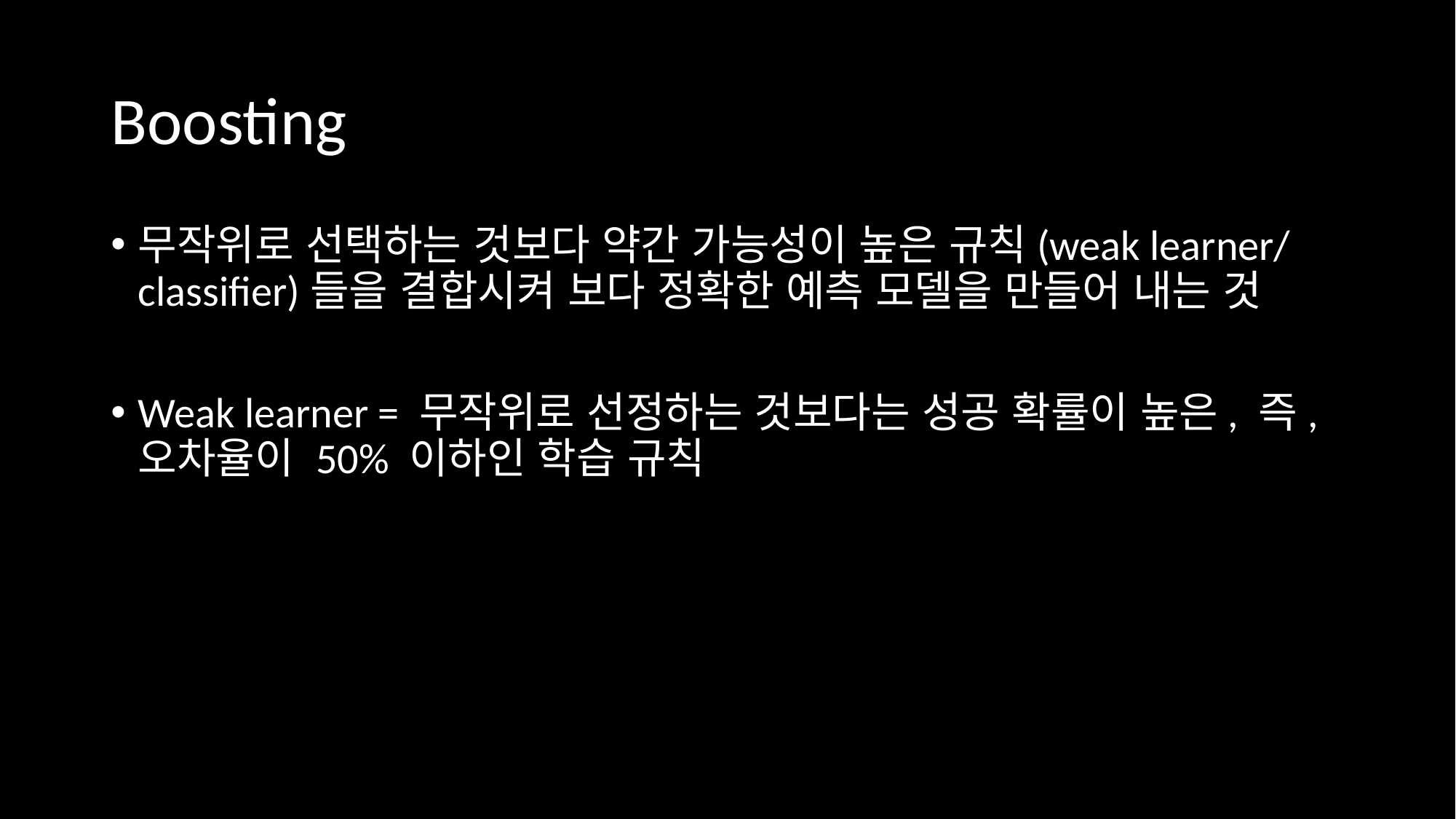

# Boosting
무작위로 선택하는 것보다 약간 가능성이 높은 규칙(weak learner/classifier)들을 결합시켜 보다 정확한 예측 모델을 만들어 내는 것

Weak learner = 무작위로 선정하는 것보다는 성공 확률이 높은, 즉, 오차율이 50% 이하인 학습 규칙